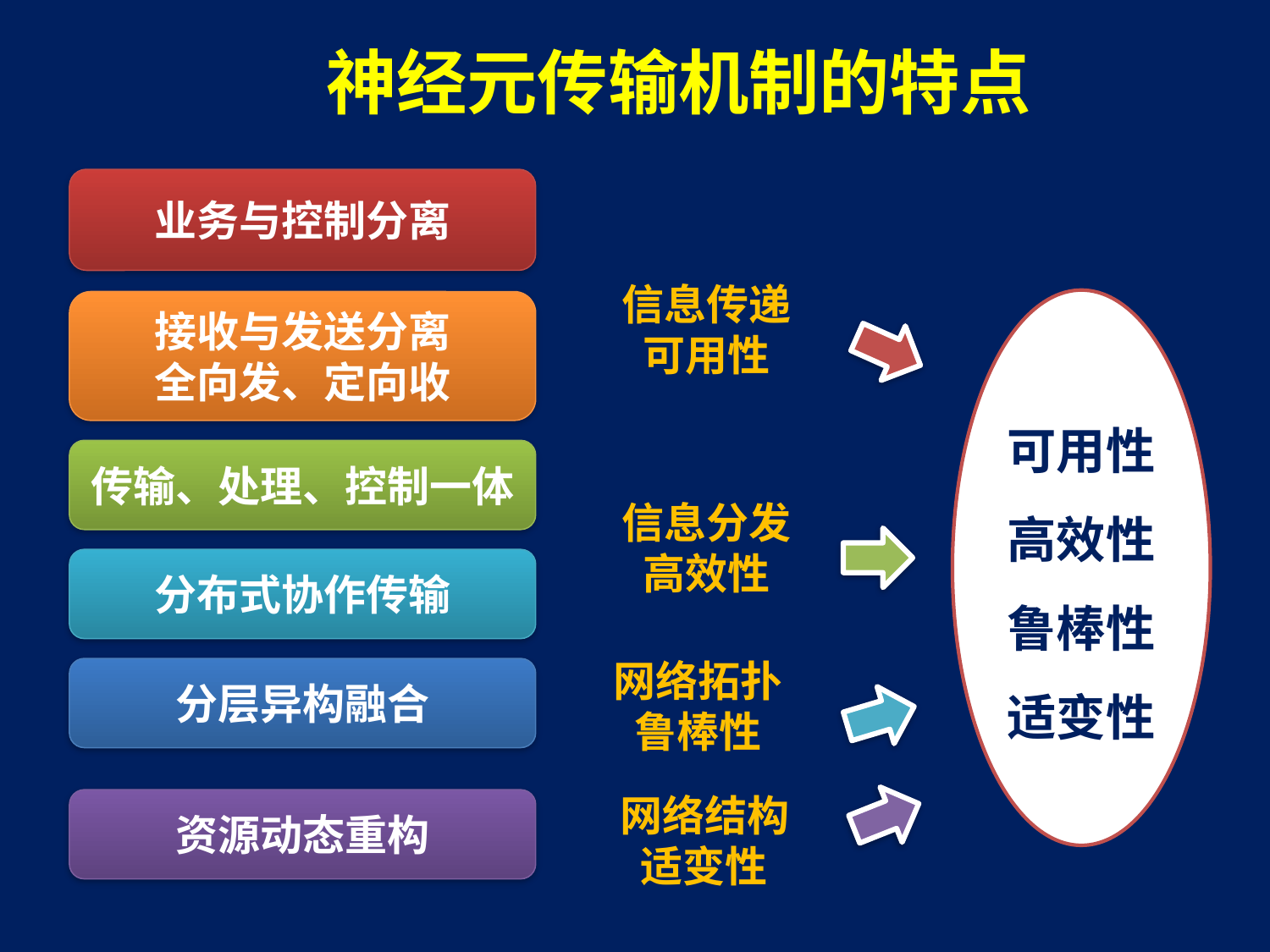

神经元传输机制的特点
业务与控制分离
信息传递可用性
接收与发送分离
全向发、定向收
可用性
高效性
鲁棒性
适变性

传输、处理、控制一体
信息分发高效性
分布式协作传输
网络拓扑
鲁棒性
分层异构融合
网络结构适变性
资源动态重构